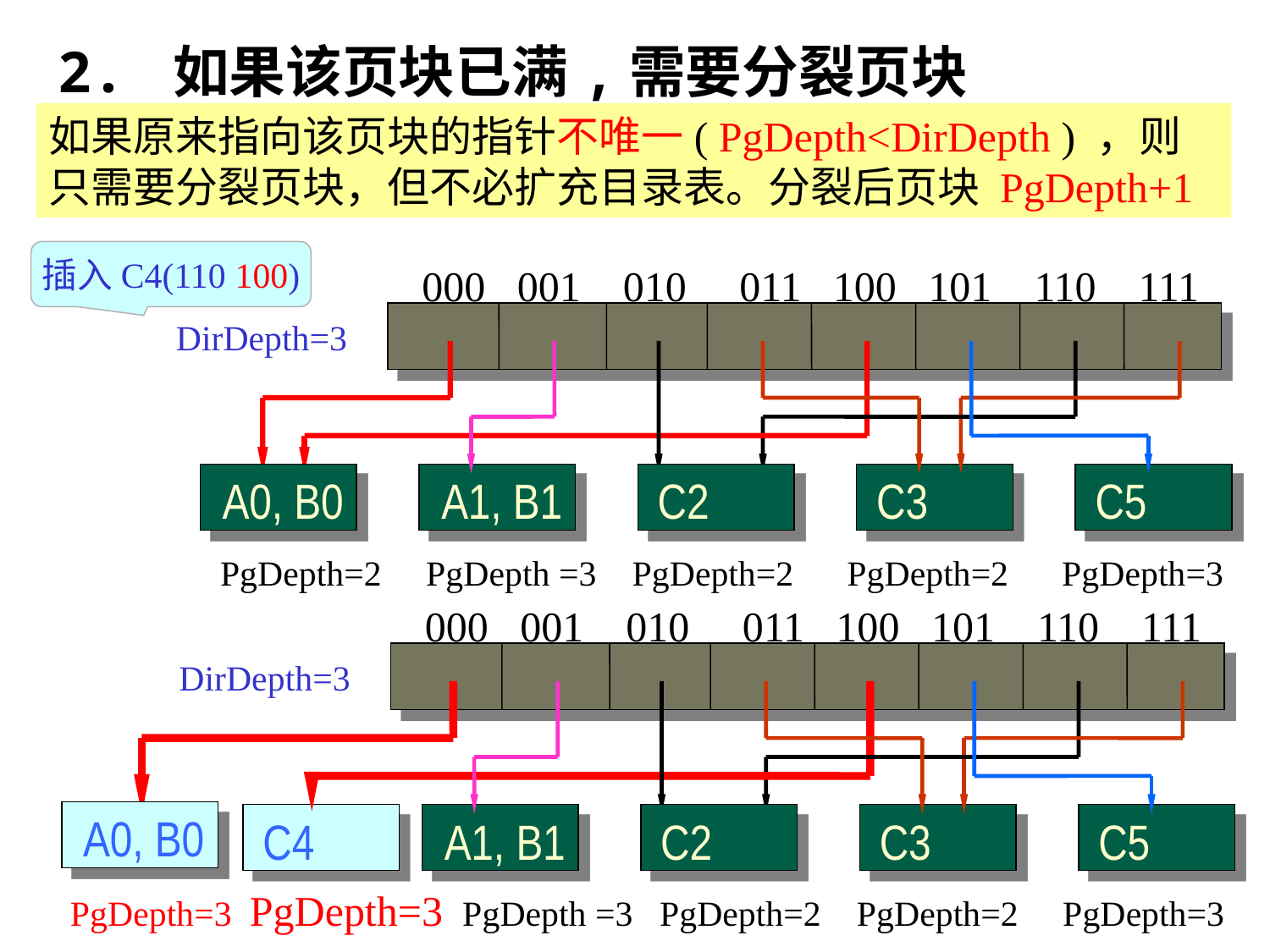

2. 如果该页块已满,需要分裂页块
如果原来指向该页块的指针不唯一( PgDepth<DirDepth ) ，则只需要分裂页块，但不必扩充目录表。分裂后页块 PgDepth+1
插入C4(110 100)
000   001    010     011   100   101    110    111

DirDepth=3

A0, B0

A1, B1

C2

C3

C5
PgDepth=2     PgDepth =3    PgDepth=2      PgDepth=2      PgDepth=3
000   001    010     011   100   101    110    111

DirDepth=3

A0, B0

C4

A1, B1

C2

C3

C5
PgDepth=3  PgDepth=3  PgDepth =3   PgDepth=2    PgDepth=2     PgDepth=3